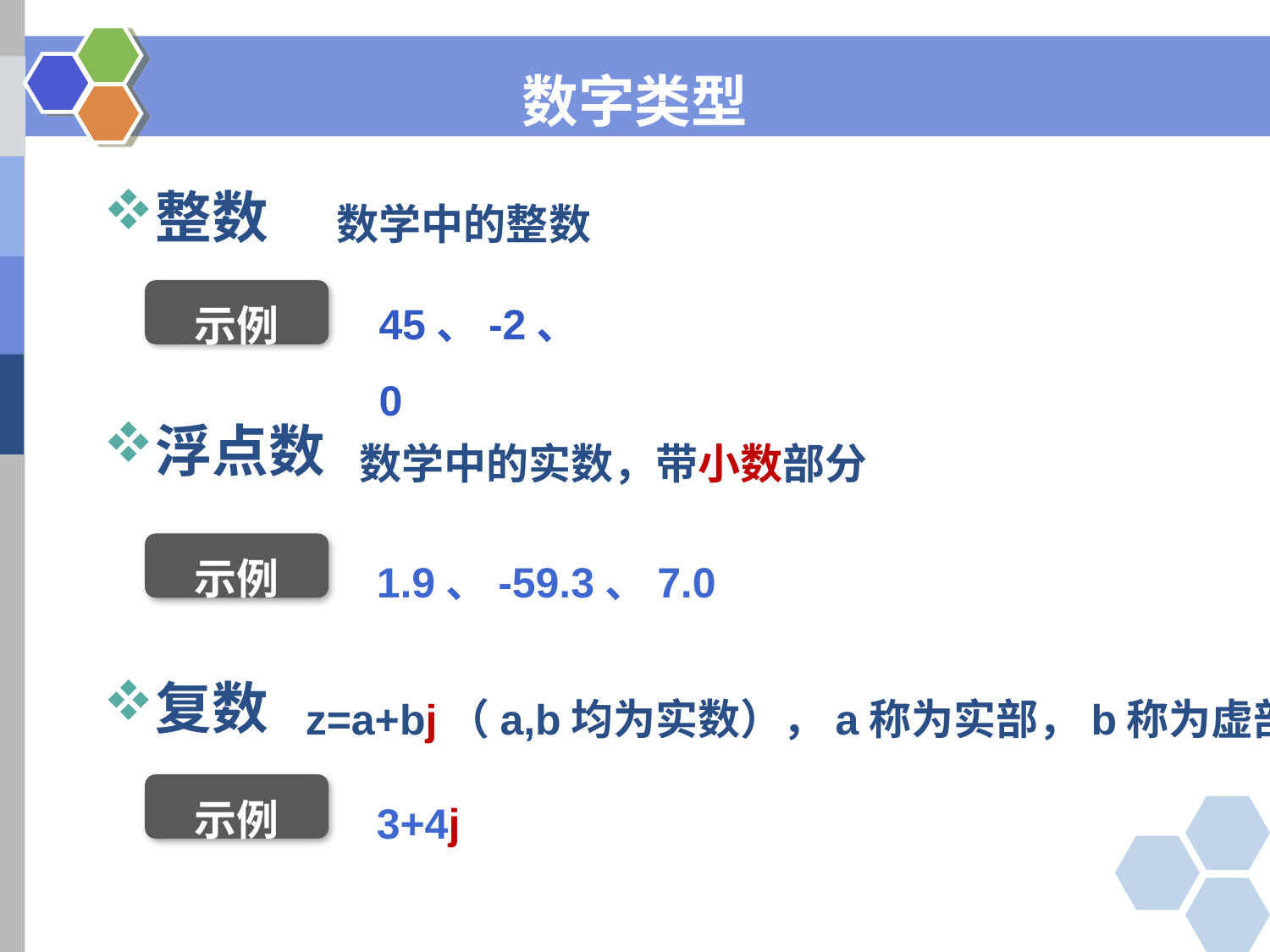

数字类型

整数
数学中的整数
45、-2、0

示例
数学中的实数，带小数部分
浮点数
1.9、-59.3、7.0

示例

复数
z=a+bj（a,b均为实数），a称为实部，b称为虚部
3+4j

示例